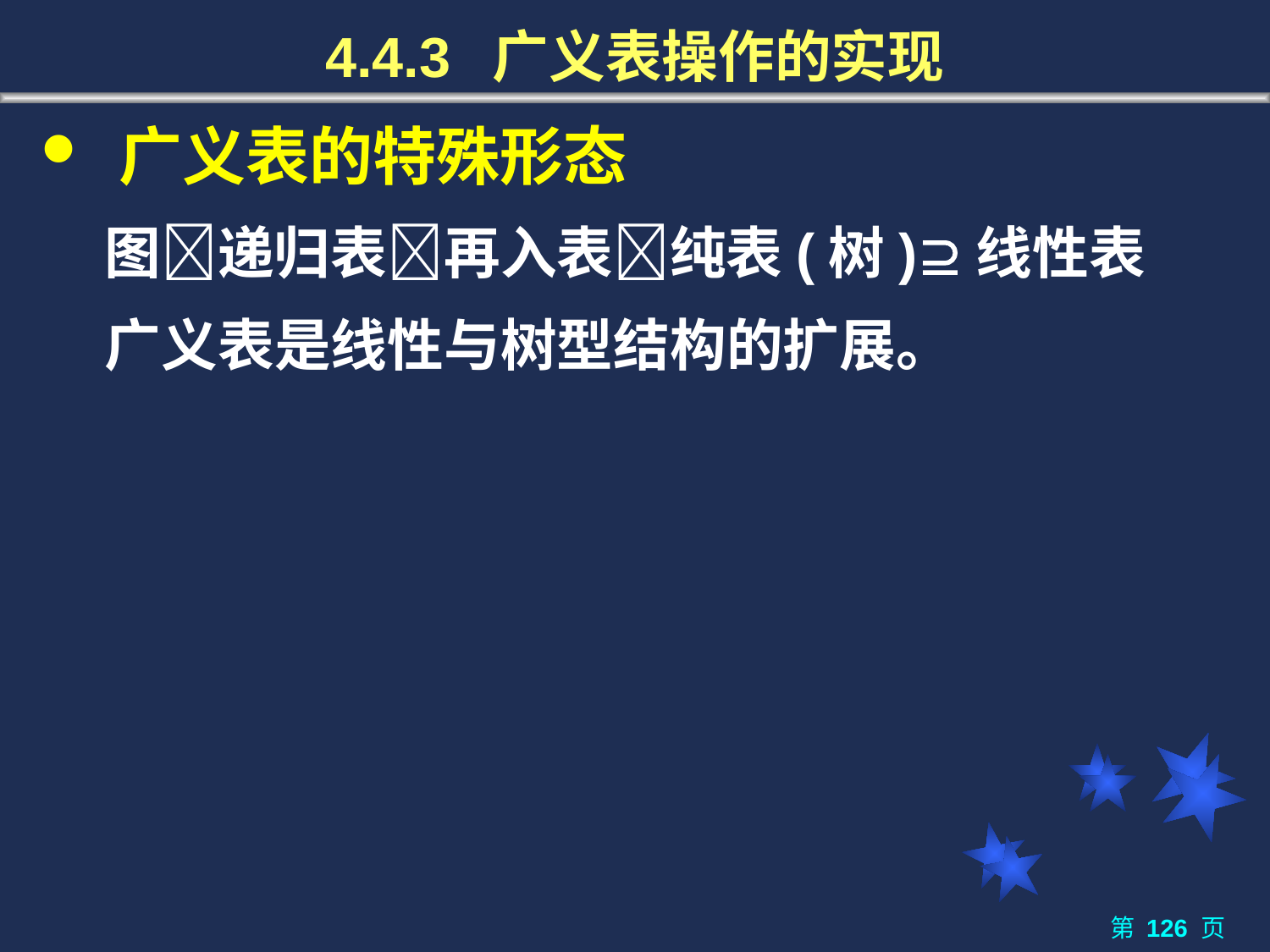

4.4.3  广义表操作的实现
 广义表的特殊形态
图⊇递归表⊇再入表⊇纯表(树)⊇线性表
广义表是线性与树型结构的扩展。

第 126 页